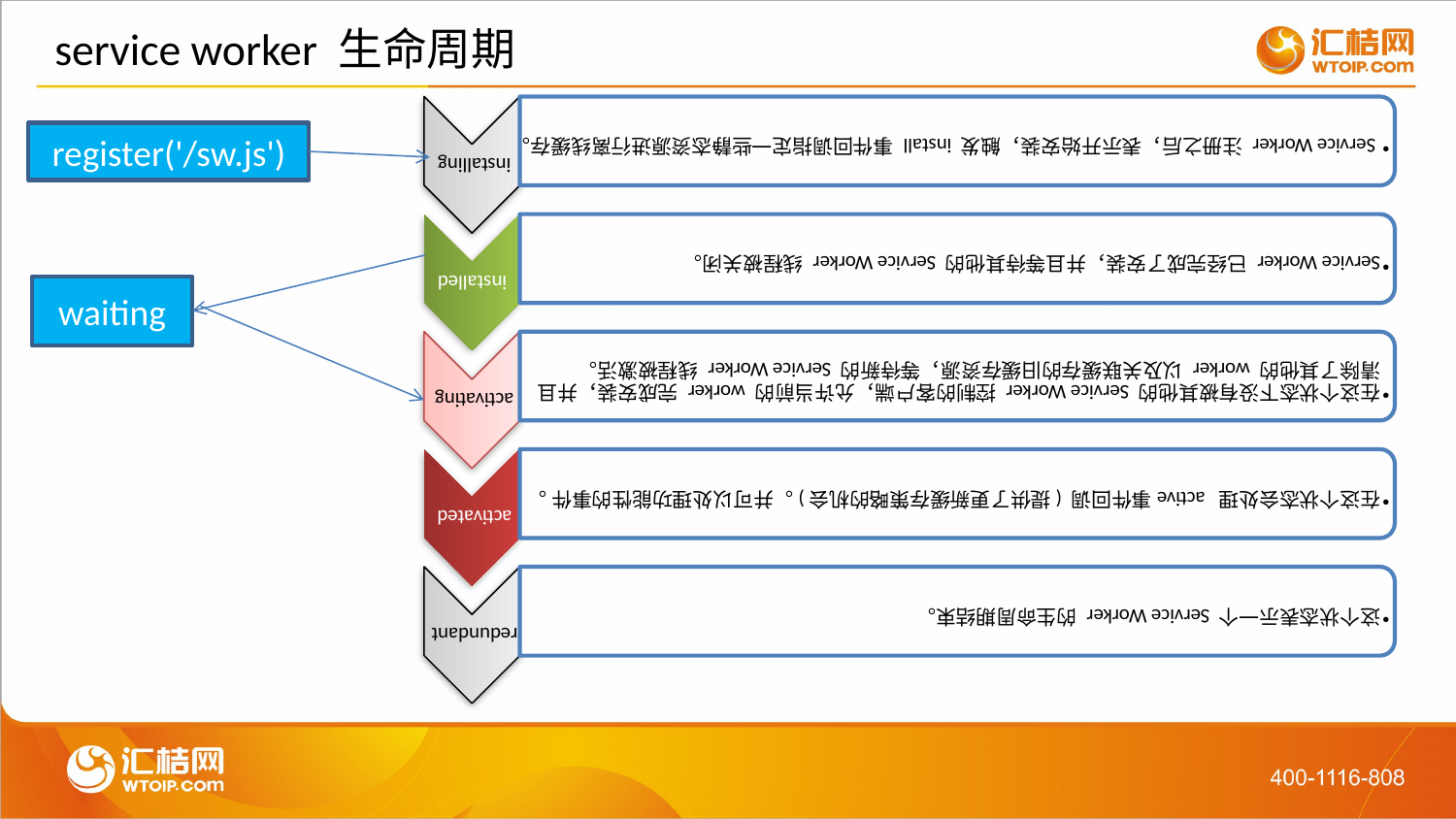

# service worker 生命周期
installing
 Service Worker 注册之后，表示开始安装，触发 install 事件回调指定一些静态资源进行离线缓存。
installed
Service Worker 已经完成了安装，并且等待其他的 Service Worker 线程被关闭。
activating
在这个状态下没有被其他的 Service Worker 控制的客户端，允许当前的 worker 完成安装，并且清除了其他的 worker 以及关联缓存的旧缓存资源，等待新的 Service Worker 线程被激活。
activated
在这个状态会处理  active事件回调 (提供了更新缓存策略的机会)。并可以处理功能性的事件 。
redundant
这个状态表示一个 Service Worker 的生命周期结束。
register('/sw.js')
waiting